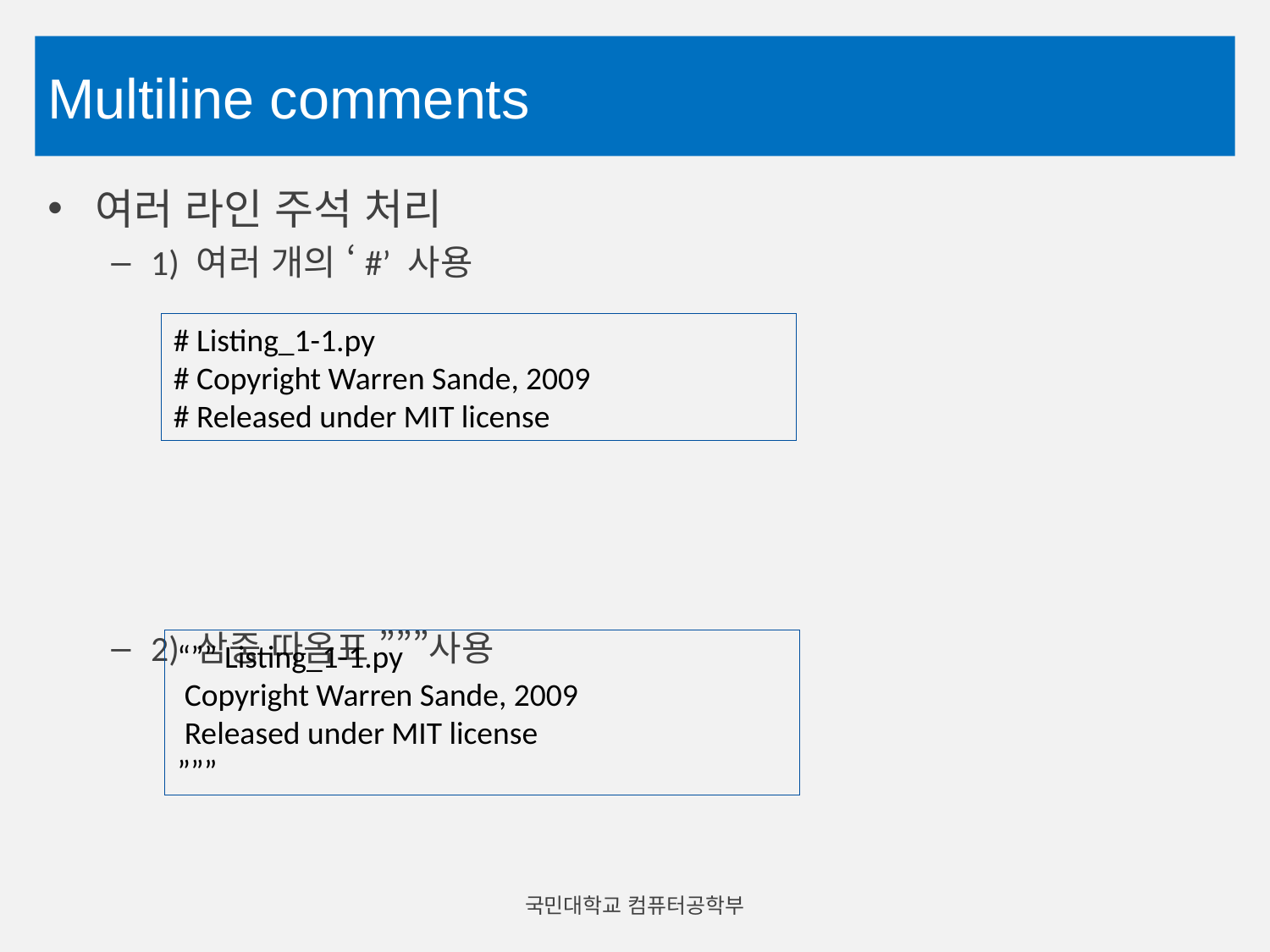

# Multiline comments
여러 라인 주석 처리
1) 여러 개의 ‘#’ 사용

2) 삼중 따옴표 ”””사용
# Listing_1-1.py
# Copyright Warren Sande, 2009
# Released under MIT license
“”” Listing_1-1.py
 Copyright Warren Sande, 2009
 Released under MIT license
”””
국민대학교 컴퓨터공학부